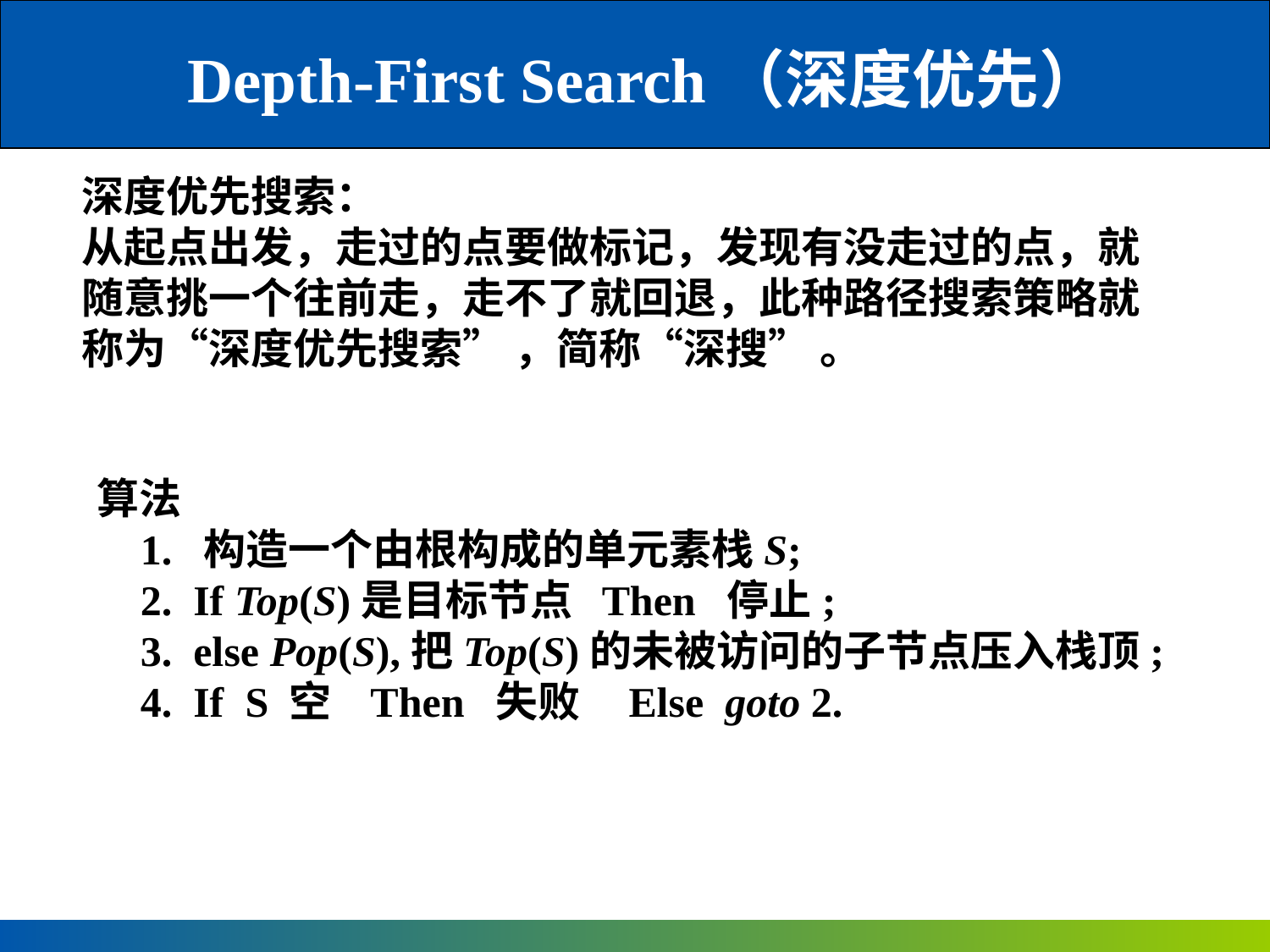

# Depth-First Search（深度优先）
深度优先搜索：
从起点出发，走过的点要做标记，发现有没走过的点，就随意挑一个往前走，走不了就回退，此种路径搜索策略就称为“深度优先搜索” ，简称“深搜” 。

 算法
      1.  构造一个由根构成的单元素栈S;
2.  If Top(S)是目标节点  Then  停止;
3.  else Pop(S),把Top(S)的未被访问的子节点压入栈顶;
4.  If  S 空   Then  失败    Else  goto 2.